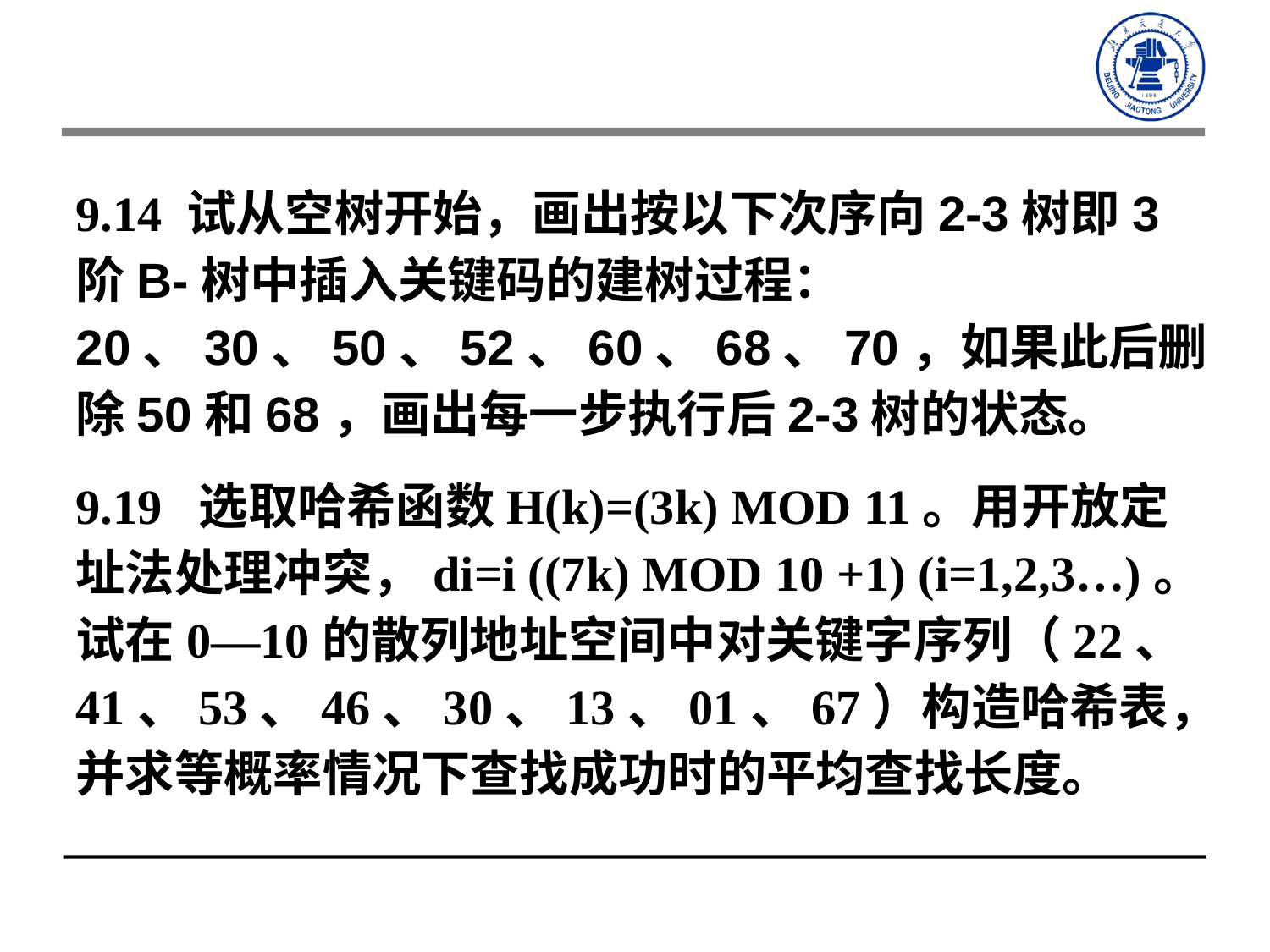

9.14 试从空树开始，画出按以下次序向2-3树即3阶B-树中插入关键码的建树过程：20、30、50、52、60、68、70，如果此后删除50和68，画出每一步执行后2-3树的状态。
9.19  选取哈希函数H(k)=(3k) MOD 11。用开放定址法处理冲突，di=i ((7k) MOD 10 +1) (i=1,2,3…)。试在0—10的散列地址空间中对关键字序列（22、41、53、46、30、13、01、67）构造哈希表，并求等概率情况下查找成功时的平均查找长度。